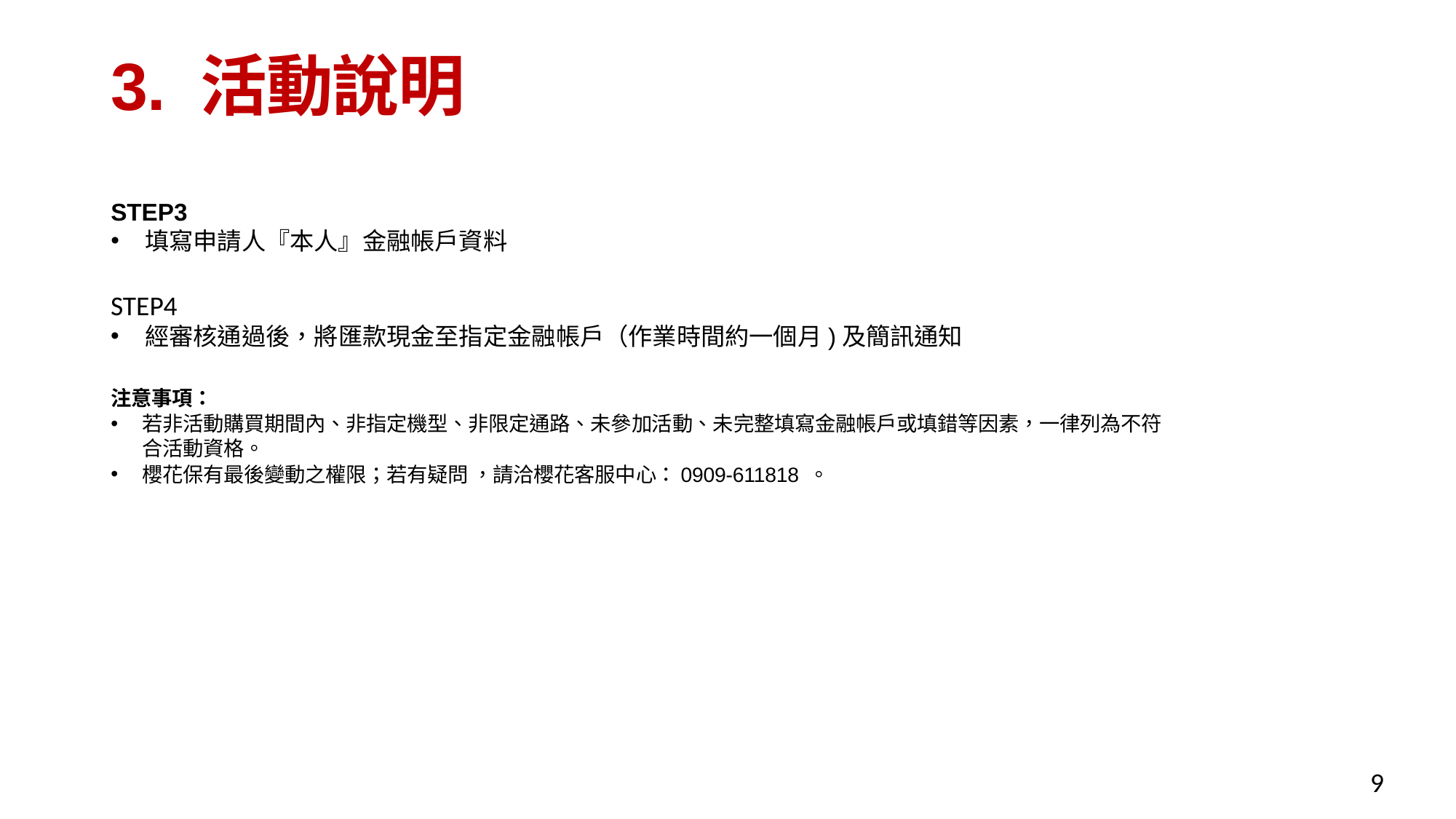

# 3. 活動說明
STEP3
填寫申請人『本人』金融帳戶資料
STEP4
經審核通過後，將匯款現金至指定金融帳戶（作業時間約一個月)及簡訊通知
注意事項：
若非活動購買期間內、非指定機型、非限定通路、未參加活動、未完整填寫金融帳戶或填錯等因素，一律列為不符合活動資格。
櫻花保有最後變動之權限；若有疑問 ，請洽櫻花客服中心：0909-611818 。